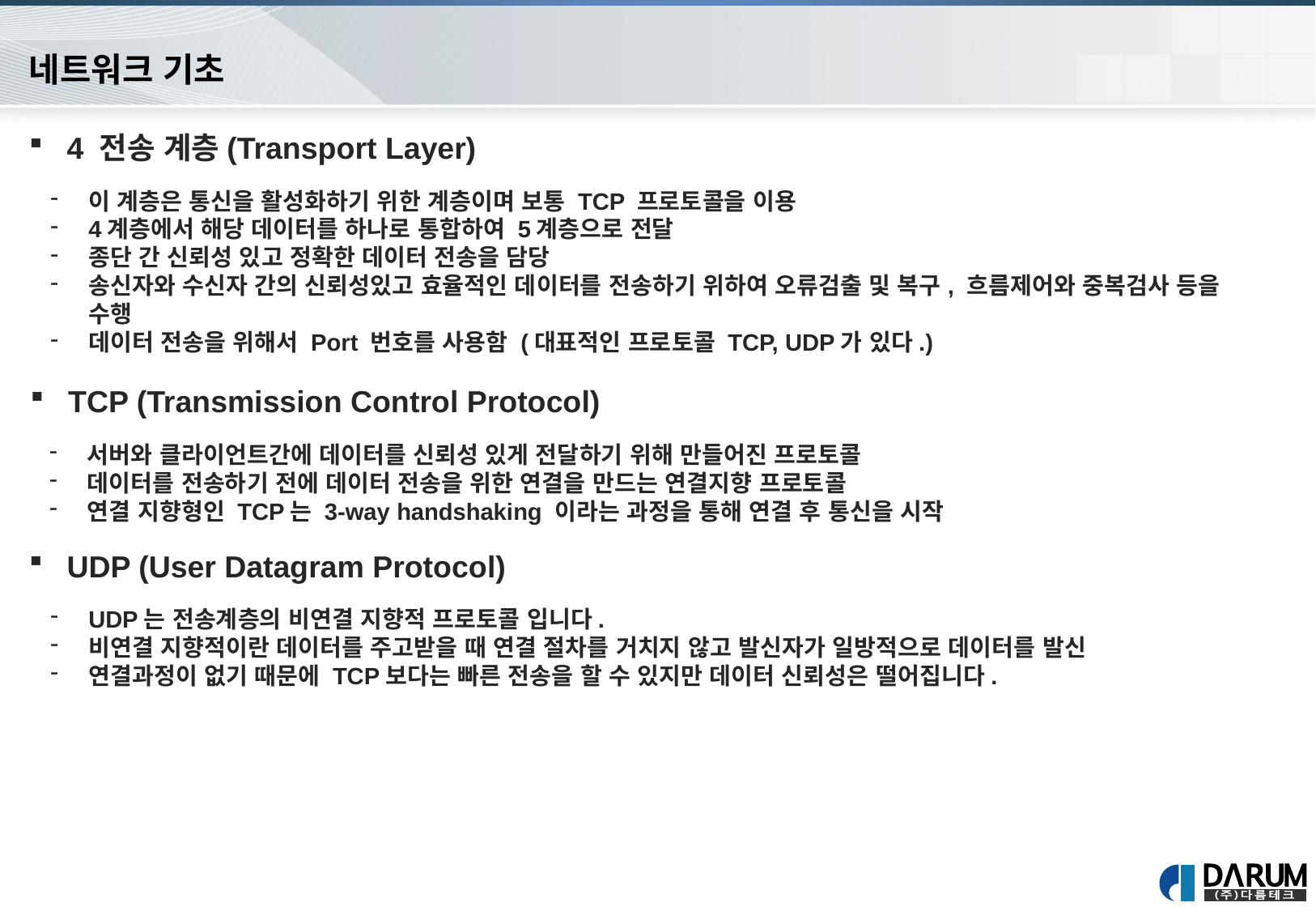

네트워크 기초

4 전송 계층(Transport Layer)
이 계층은 통신을 활성화하기 위한 계층이며 보통 TCP 프로토콜을 이용
4계층에서 해당 데이터를 하나로 통합하여 5계층으로 전달
종단 간 신뢰성 있고 정확한 데이터 전송을 담당
송신자와 수신자 간의 신뢰성있고 효율적인 데이터를 전송하기 위하여 오류검출 및 복구, 흐름제어와 중복검사 등을 수행
데이터 전송을 위해서 Port 번호를 사용함 (대표적인 프로토콜 TCP, UDP가 있다.)
TCP (Transmission Control Protocol)
서버와 클라이언트간에 데이터를 신뢰성 있게 전달하기 위해 만들어진 프로토콜
데이터를 전송하기 전에 데이터 전송을 위한 연결을 만드는 연결지향 프로토콜
연결 지향형인 TCP는 3-way handshaking 이라는 과정을 통해 연결 후 통신을 시작
UDP (User Datagram Protocol)
UDP는 전송계층의 비연결 지향적 프로토콜 입니다.
비연결 지향적이란 데이터를 주고받을 때 연결 절차를 거치지 않고 발신자가 일방적으로 데이터를 발신
연결과정이 없기 때문에 TCP보다는 빠른 전송을 할 수 있지만 데이터 신뢰성은 떨어집니다.